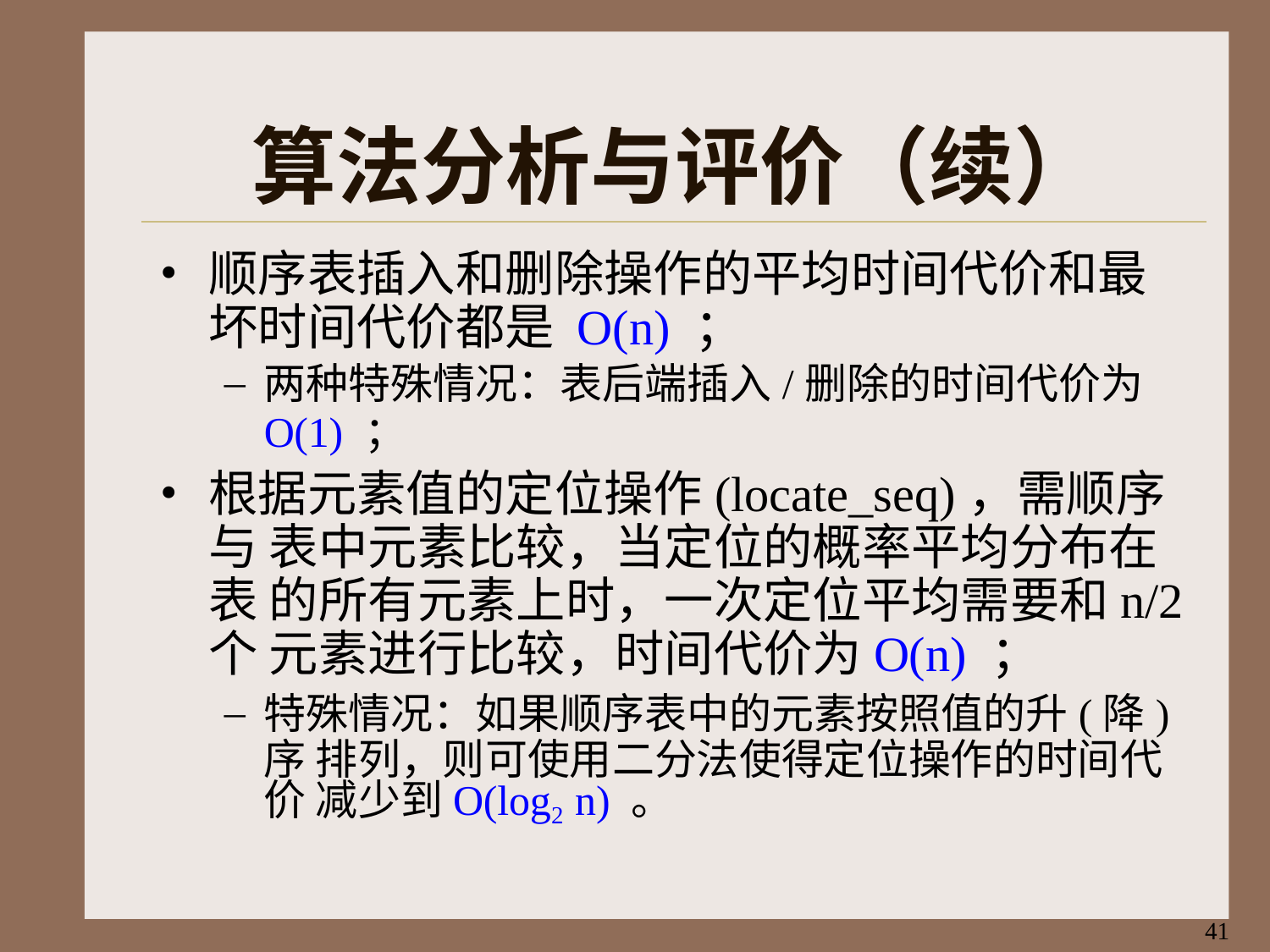

# 算法分析与评价（续）

顺序表插入和删除操作的平均时间代价和最 坏时间代价都是 O(n) ；
两种特殊情况：表后端插入/删除的时间代价为
O(1) ；
根据元素值的定位操作(locate_seq)，需顺序与 表中元素比较，当定位的概率平均分布在表 的所有元素上时，一次定位平均需要和n/2个 元素进行比较，时间代价为O(n) ；
特殊情况：如果顺序表中的元素按照值的升(降)序 排列，则可使用二分法使得定位操作的时间代价 减少到O(log2 n) 。
41